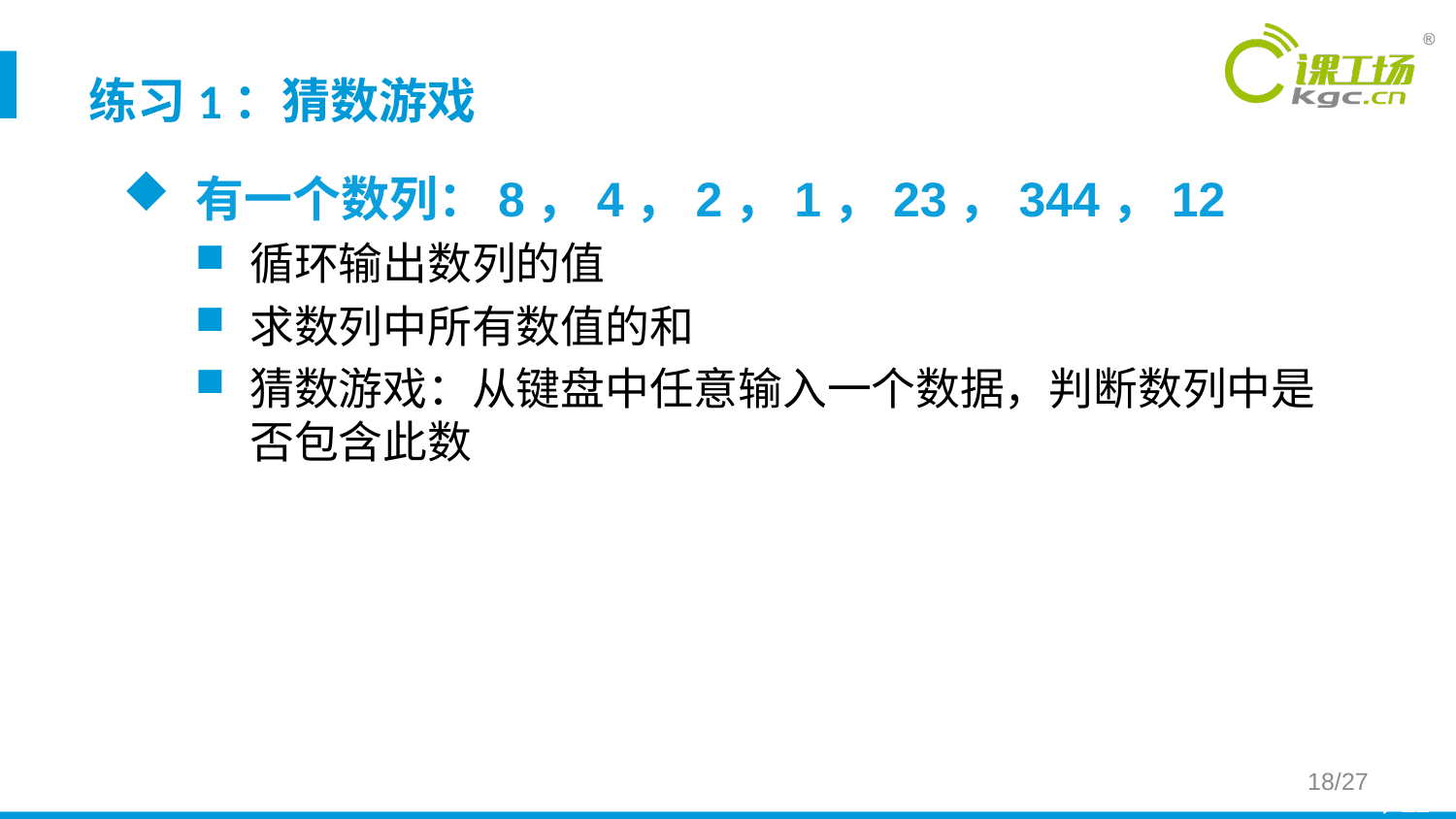

练习1：猜数游戏
有一个数列：8，4，2，1，23，344，12
循环输出数列的值
求数列中所有数值的和
猜数游戏：从键盘中任意输入一个数据，判断数列中是否包含此数
18/27
* / 22